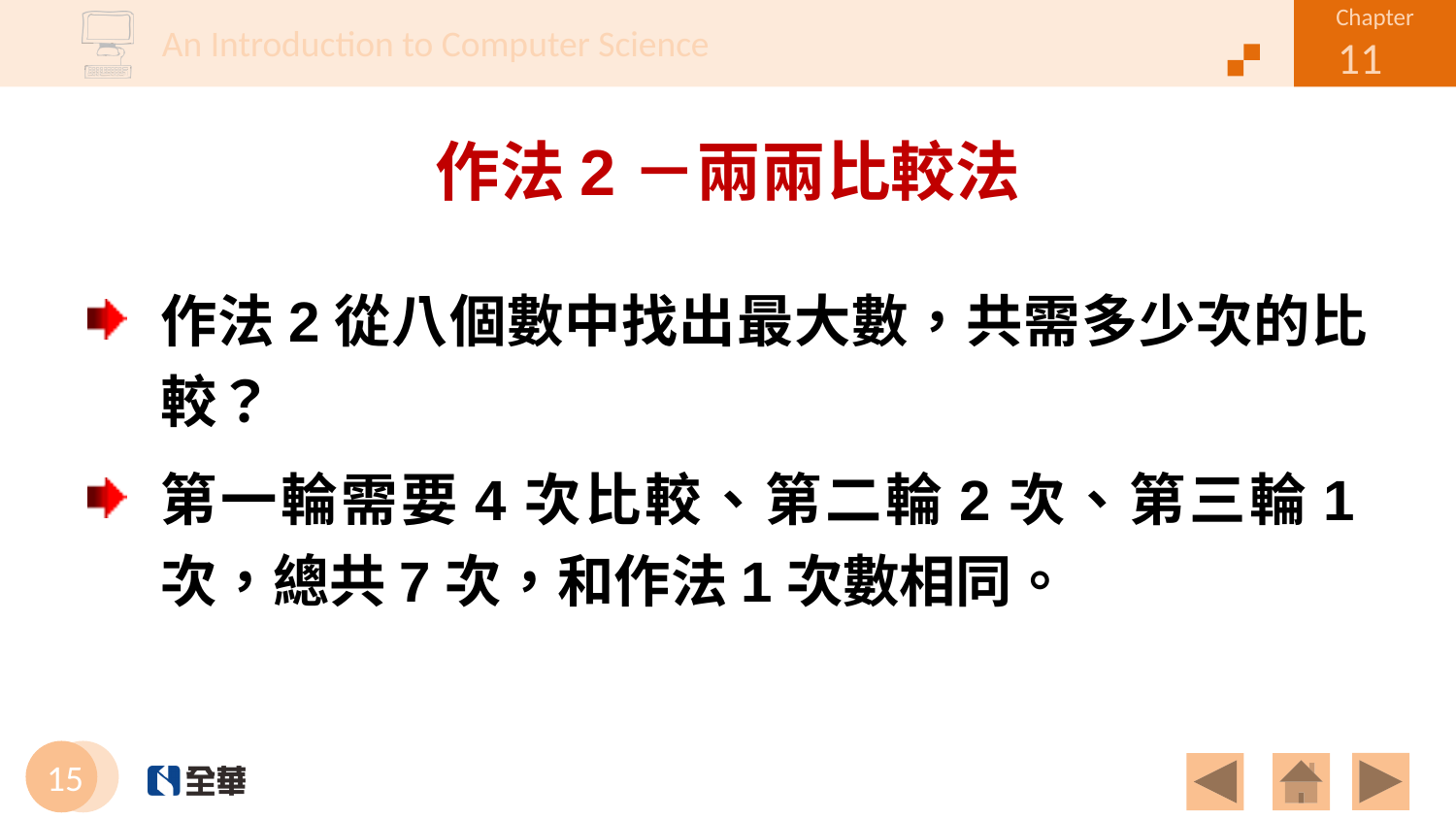

# 作法2－兩兩比較法
作法2從八個數中找出最大數，共需多少次的比較？
第一輪需要4次比較、第二輪2次、第三輪1次，總共7次，和作法1次數相同。